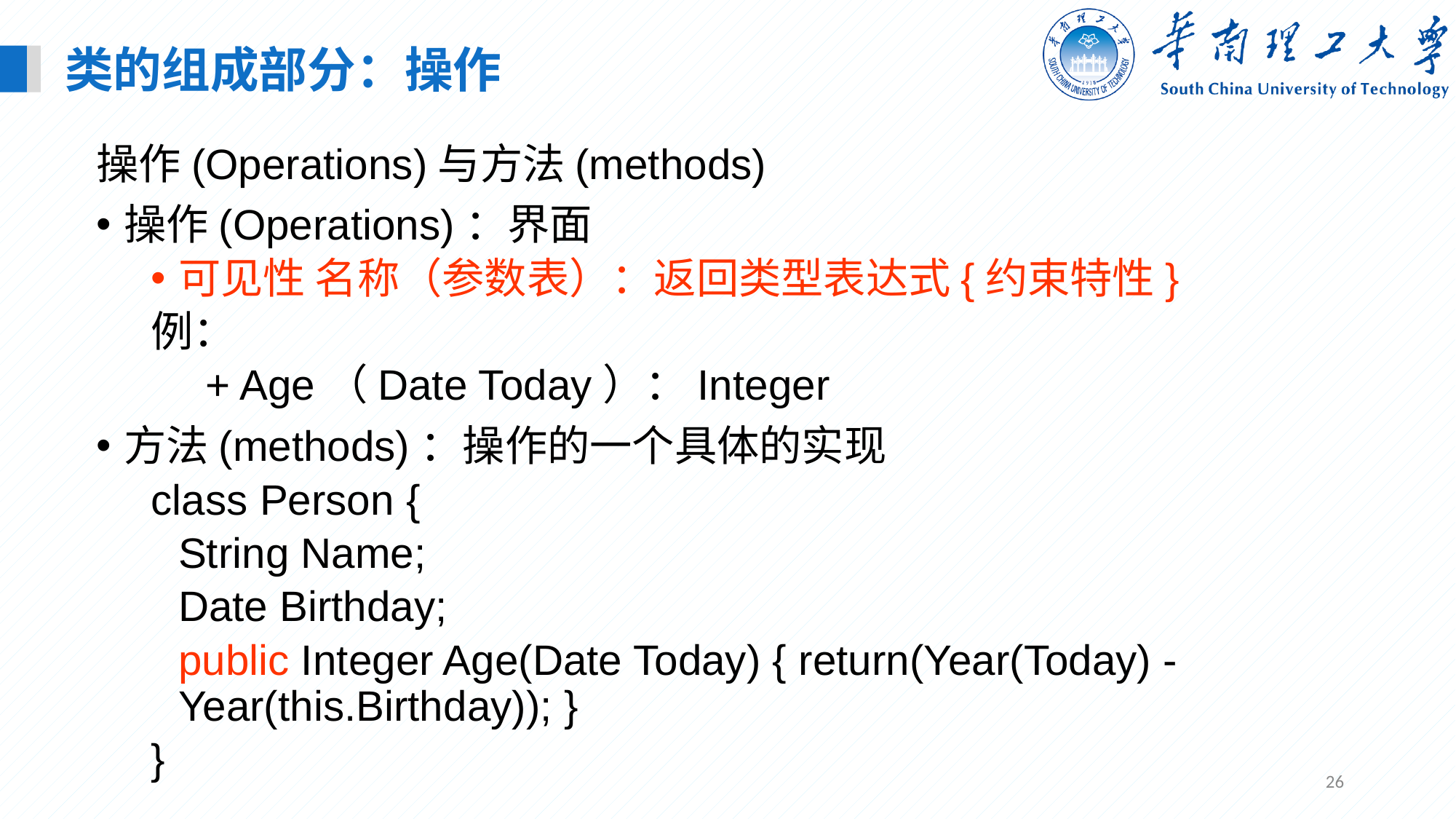

类的组成部分：操作
操作(Operations)与方法(methods)
操作(Operations)：界面
可见性 名称（参数表）：返回类型表达式{约束特性}
例：
+ Age（Date Today）：Integer
方法(methods)：操作的一个具体的实现
class Person {
	String Name;
	Date Birthday;
	public Integer Age(Date Today) { return(Year(Today) - Year(this.Birthday)); }
}
26